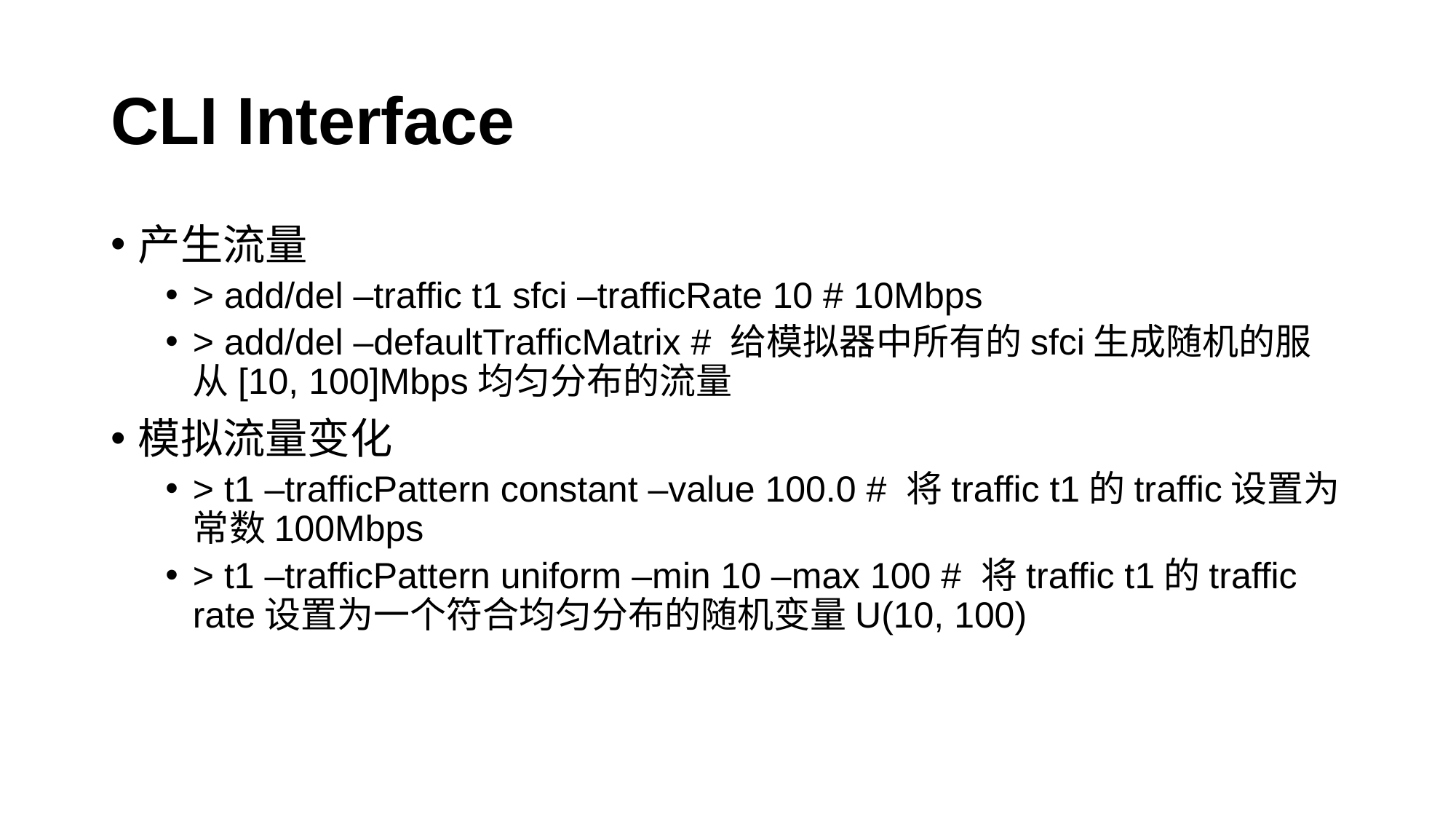

# CLI Interface
产生流量
> add/del –traffic t1 sfci –trafficRate 10 # 10Mbps
> add/del –defaultTrafficMatrix # 给模拟器中所有的sfci生成随机的服从[10, 100]Mbps均匀分布的流量
模拟流量变化
> t1 –trafficPattern constant –value 100.0 # 将traffic t1的traffic设置为常数100Mbps
> t1 –trafficPattern uniform –min 10 –max 100 # 将traffic t1的traffic rate设置为一个符合均匀分布的随机变量U(10, 100)